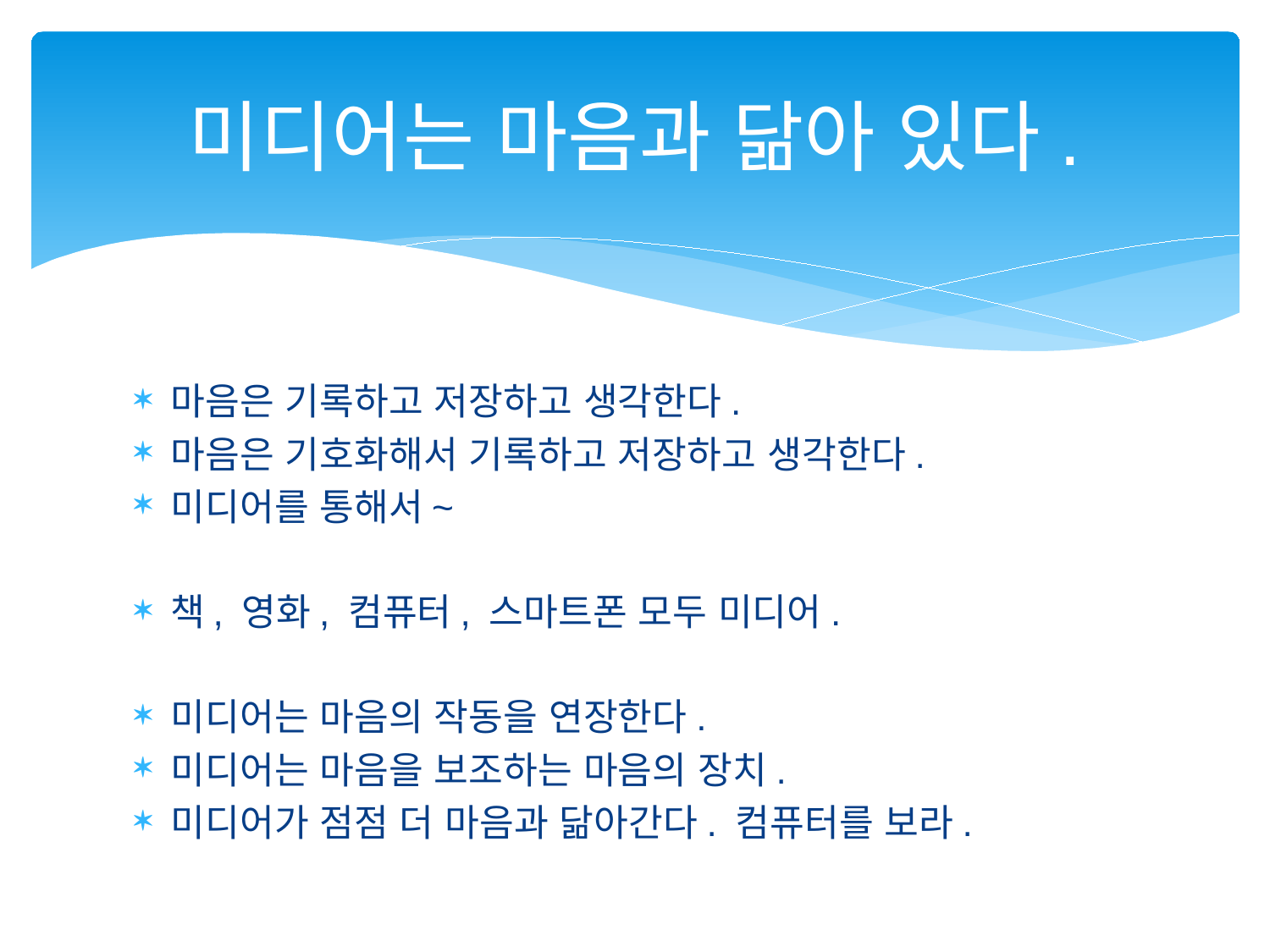

# 미디어는 마음과 닮아 있다.
마음은 기록하고 저장하고 생각한다.
마음은 기호화해서 기록하고 저장하고 생각한다.
미디어를 통해서~

책, 영화, 컴퓨터, 스마트폰 모두 미디어.

미디어는 마음의 작동을 연장한다.
미디어는 마음을 보조하는 마음의 장치.
미디어가 점점 더 마음과 닮아간다. 컴퓨터를 보라.